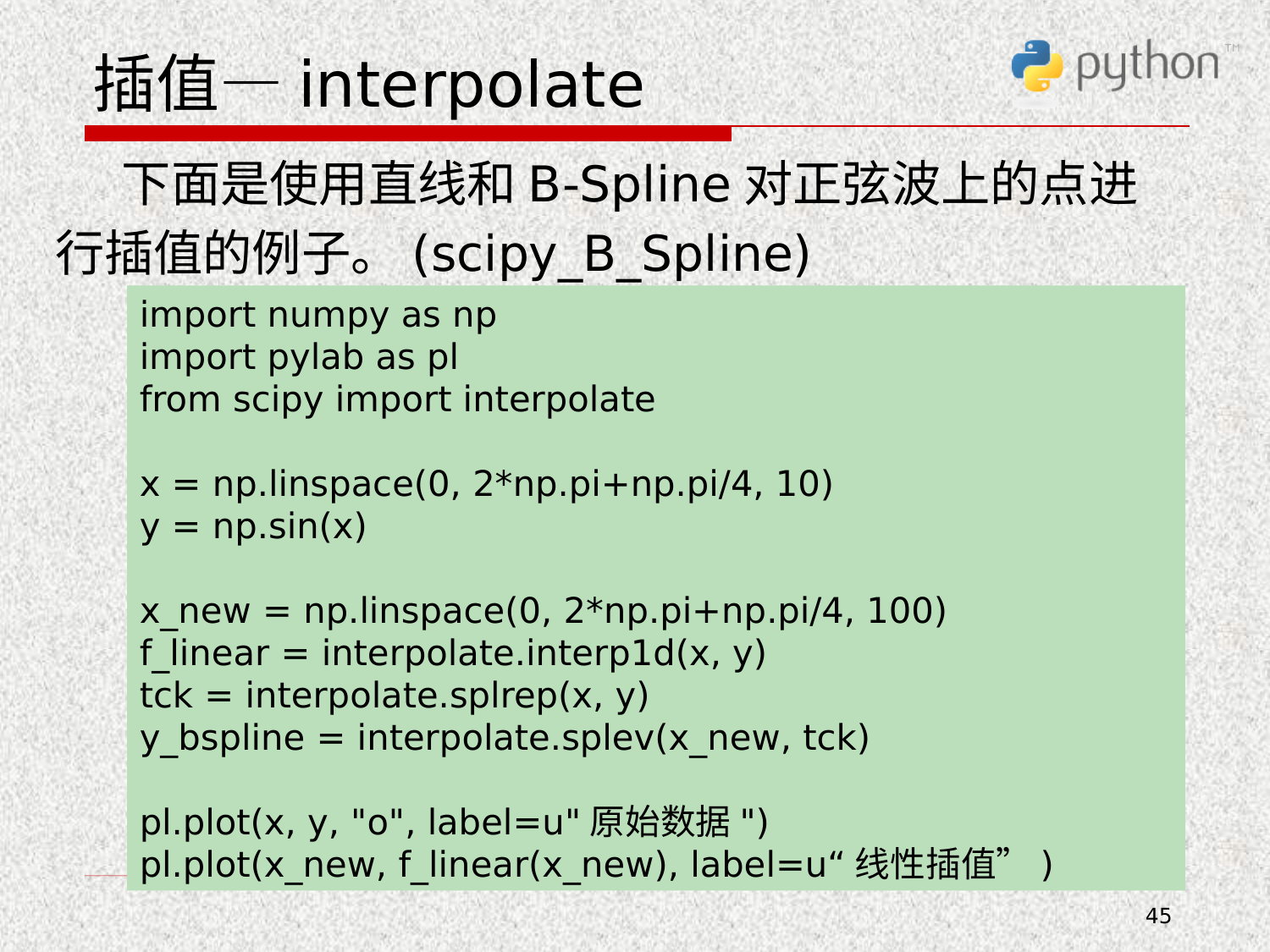

# 插值—interpolate
     下面是使用直线和B-Spline对正弦波上的点进
行插值的例子。(scipy_B_Spline)
import numpy as np
import pylab as pl
from scipy import interpolate

x = np.linspace(0, 2*np.pi+np.pi/4, 10)
y = np.sin(x)

x_new = np.linspace(0, 2*np.pi+np.pi/4, 100)
f_linear = interpolate.interp1d(x, y)
tck = interpolate.splrep(x, y)
y_bspline = interpolate.splev(x_new, tck)

pl.plot(x, y, "o", label=u"原始数据")
pl.plot(x_new, f_linear(x_new), label=u“线性插值”)
45